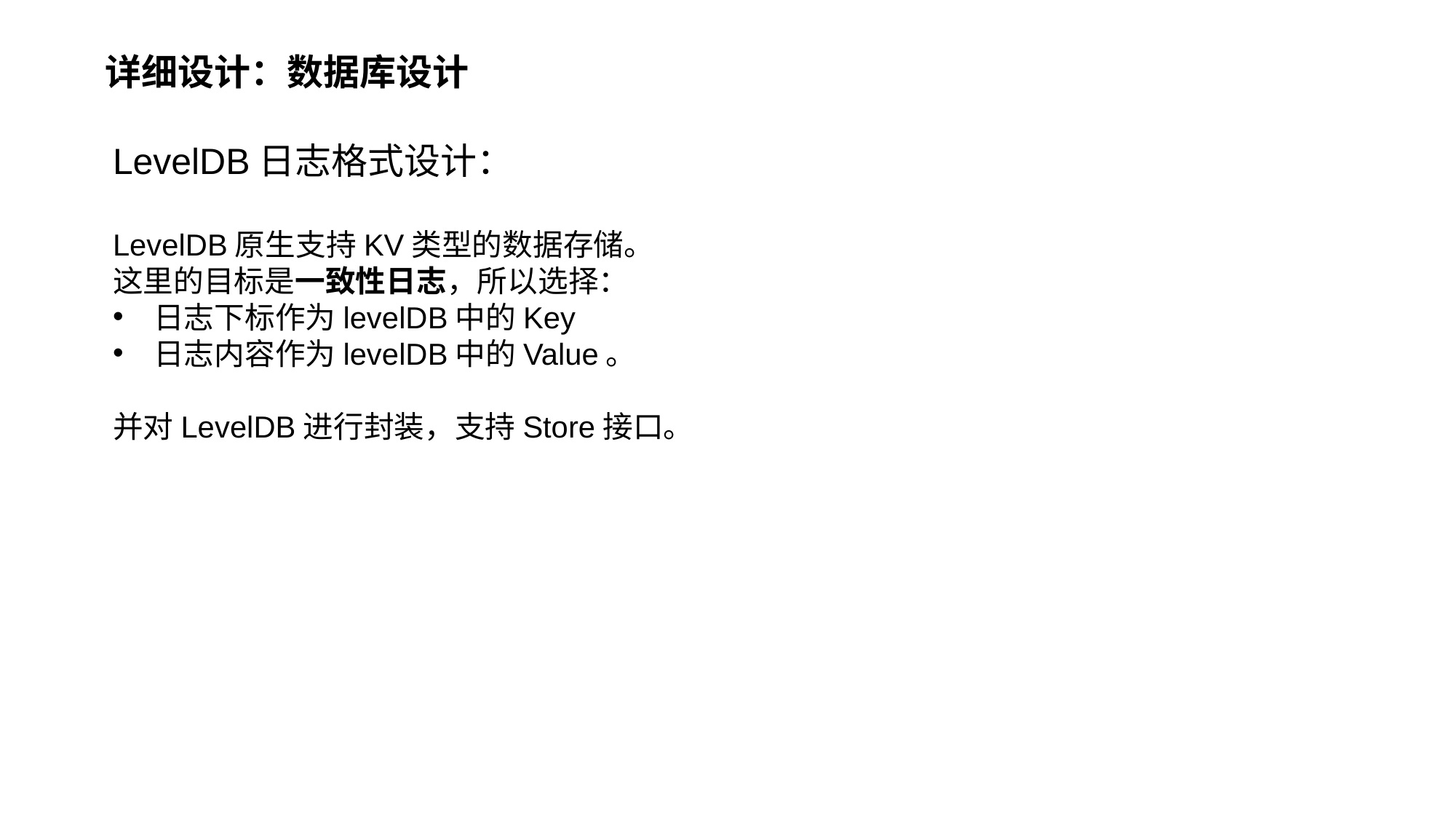

详细设计：数据库设计
LevelDB日志格式设计：

LevelDB原生支持KV类型的数据存储。
这里的目标是一致性日志，所以选择：
日志下标作为levelDB中的Key
日志内容作为levelDB中的Value。

并对LevelDB进行封装，支持Store接口。